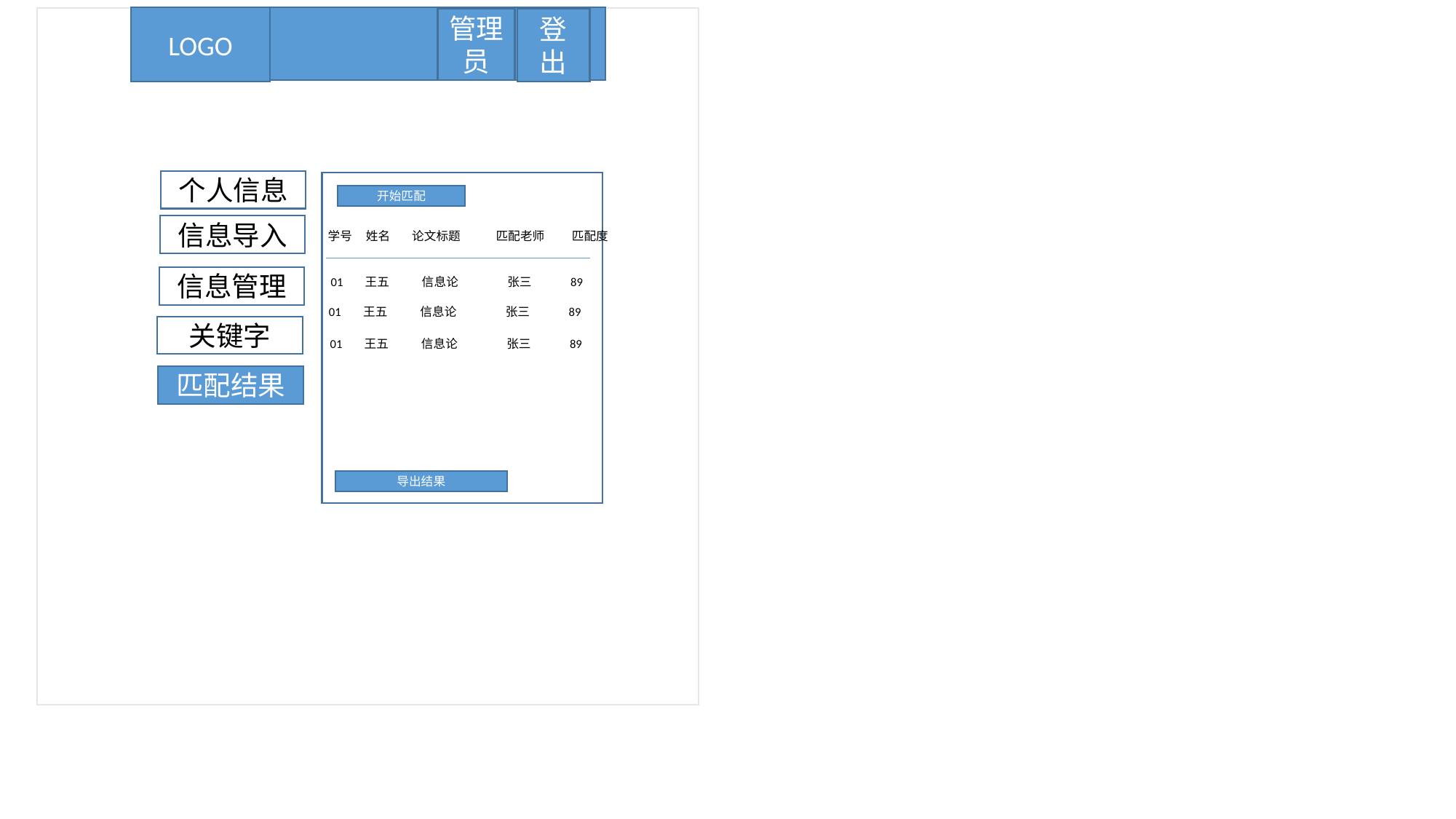

LOGO

管理员
登出
个人信息

开始匹配
信息导入
学号     姓名        论文标题             匹配老师          匹配度
信息管理
01       王五            信息论                  张三             89
01       王五            信息论                  张三             89
关键字
01       王五            信息论                  张三             89
匹配结果
导出结果